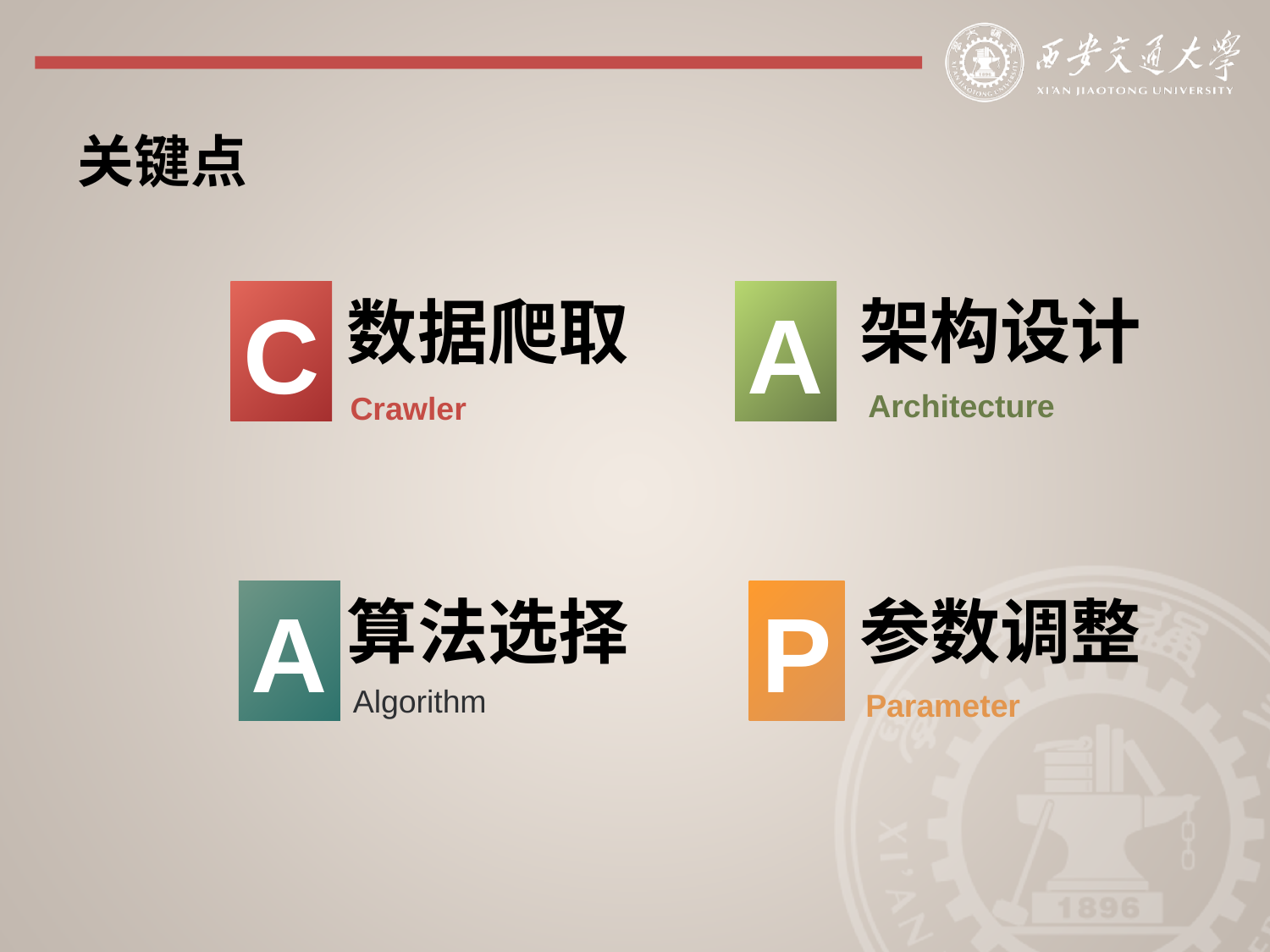

关键点
架构设计
C
数据爬取
A
Architecture
Crawler
A
P
算法选择
参数调整
Algorithm
Parameter